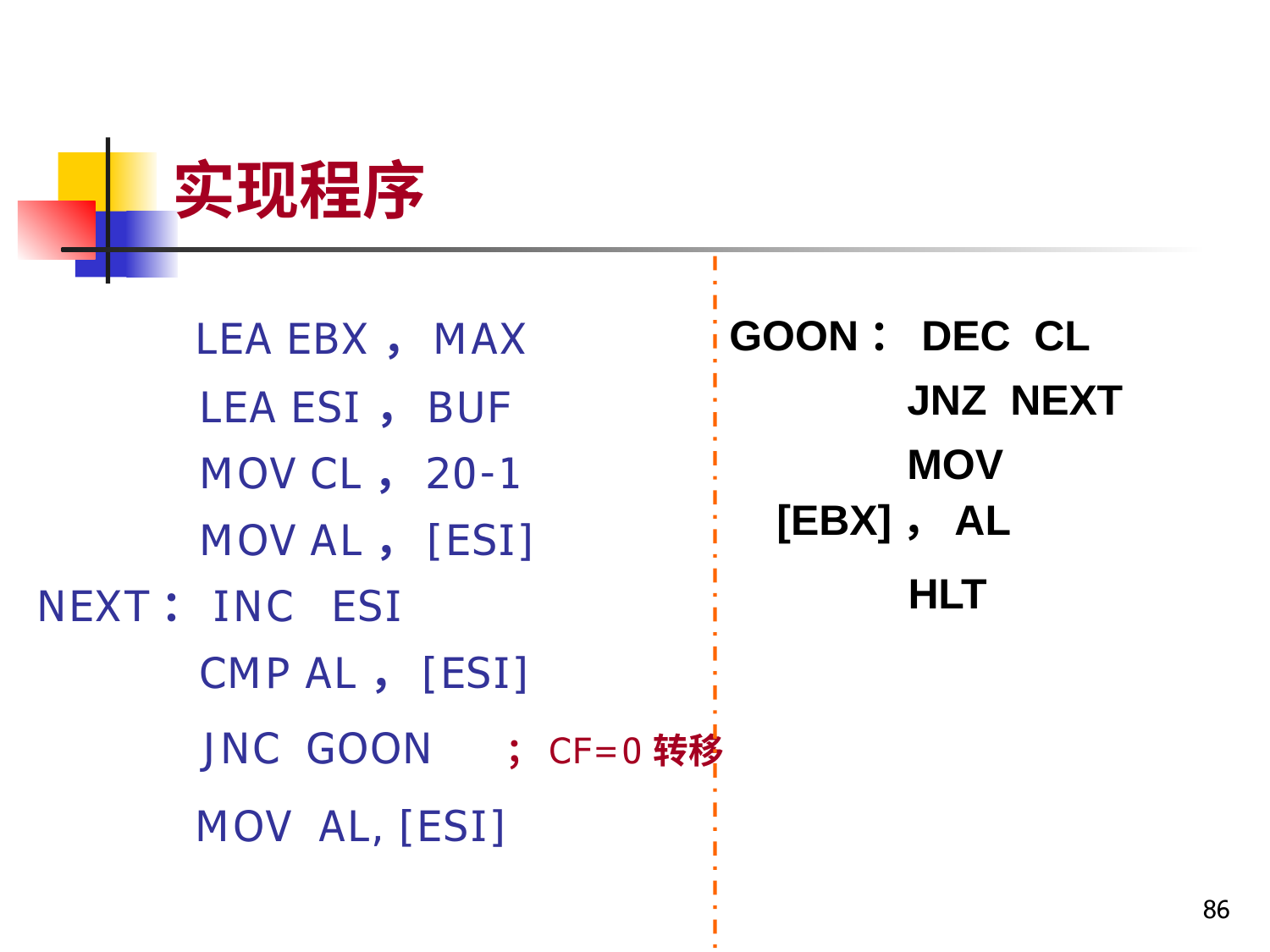

# 实现程序

           LEA EBX，MAX
             LEA ESI，BUF
             MOV CL，20-1
             MOV AL，[ESI]
NEXT：INC   ESI
             CMP AL，[ESI]
             JNC  GOON    ；CF=0转移
           MOV  AL, [ESI]

GOON：DEC  CL
               JNZ  NEXT
               MOV [EBX]，AL
             HLT
86